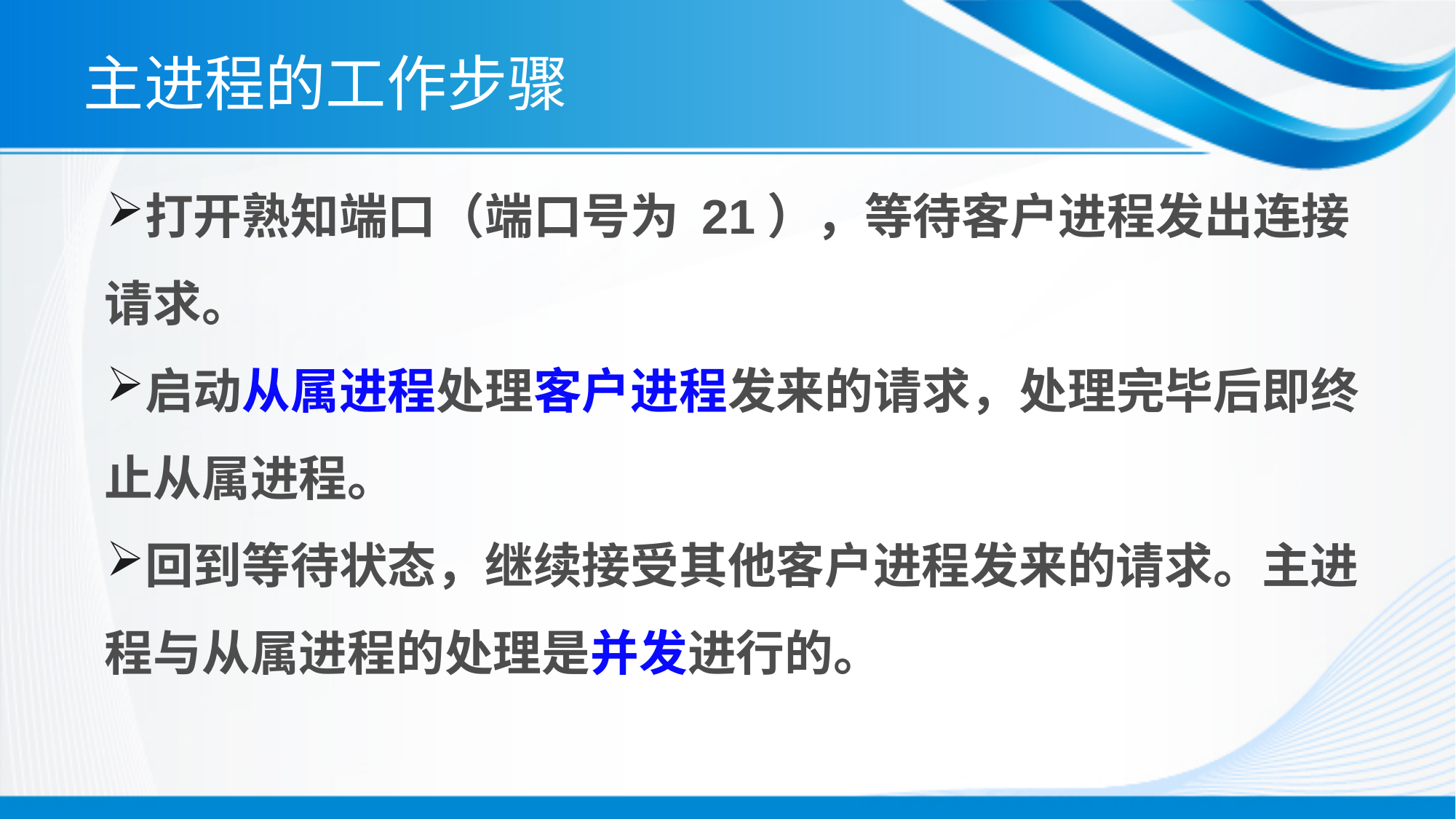

# 主进程的工作步骤
打开熟知端口（端口号为 21），等待客户进程发出连接请求。
启动从属进程处理客户进程发来的请求，处理完毕后即终止从属进程。
回到等待状态，继续接受其他客户进程发来的请求。主进程与从属进程的处理是并发进行的。